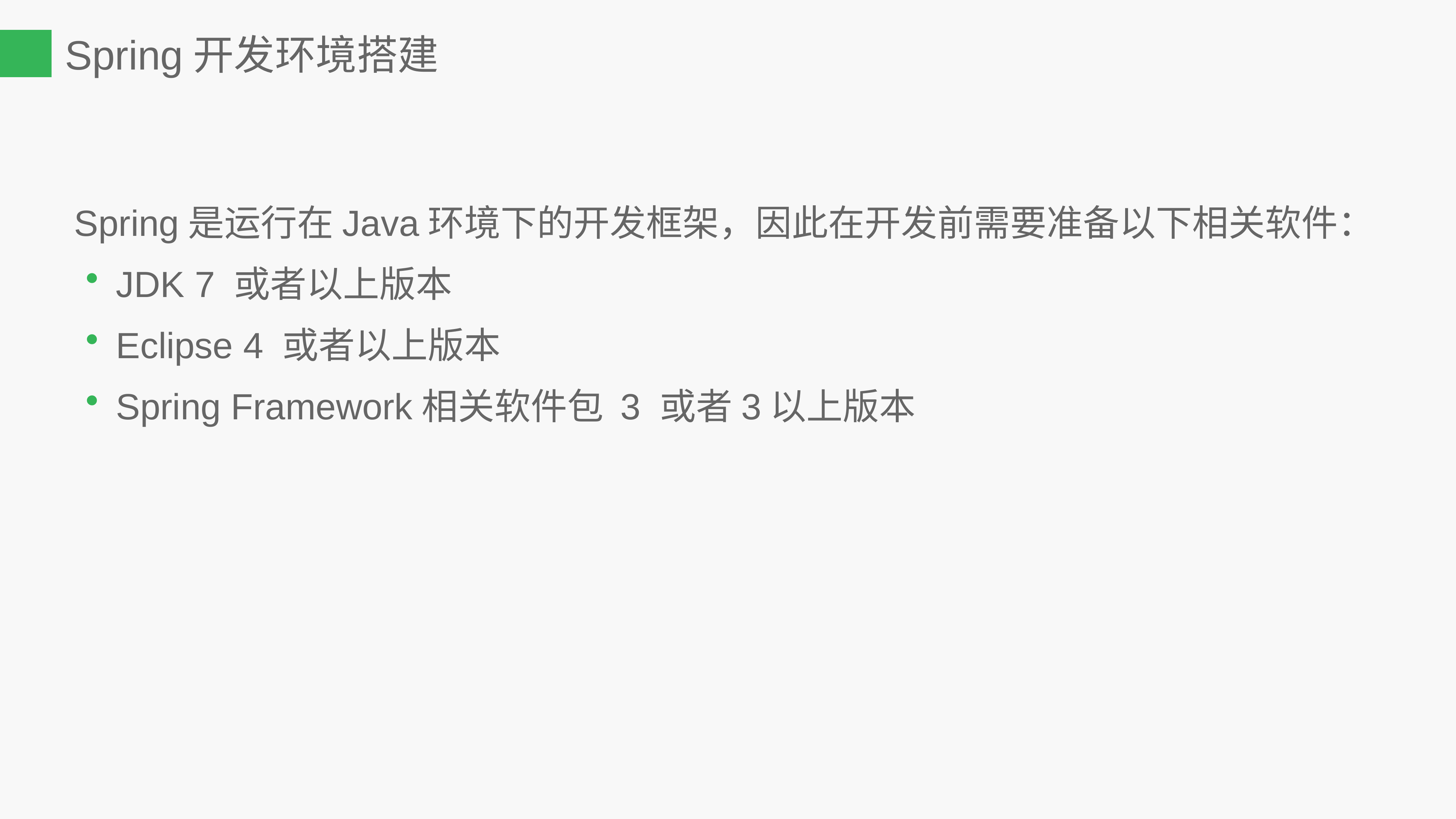

Spring开发环境搭建

Spring是运行在Java环境下的开发框架，因此在开发前需要准备以下相关软件：
JDK 7 或者以上版本
Eclipse 4 或者以上版本
Spring Framework相关软件包 3 或者3以上版本